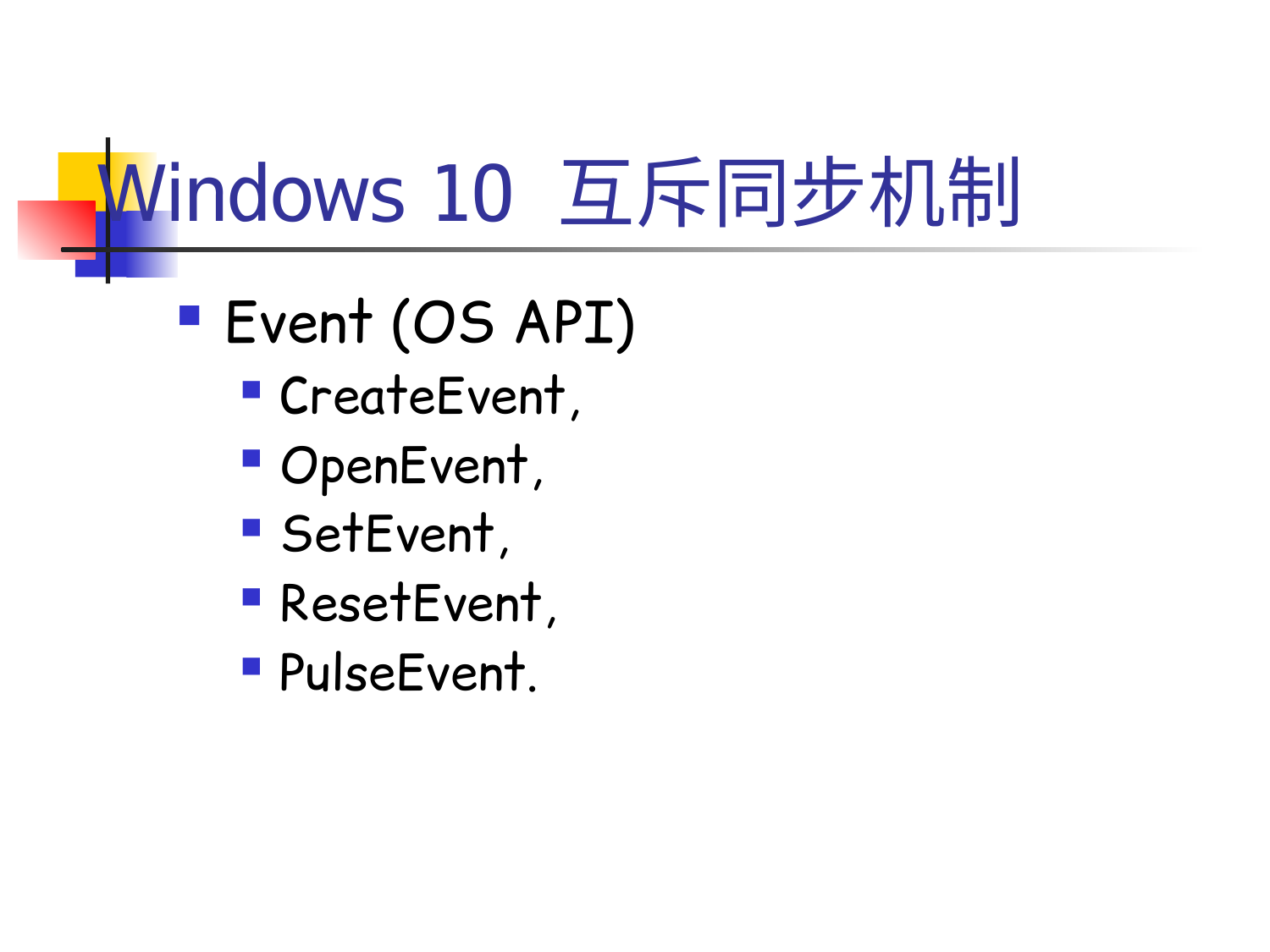

# Windows 10 互斥同步机制
Event (OS API)
CreateEvent,
OpenEvent,
SetEvent,
ResetEvent,
PulseEvent.